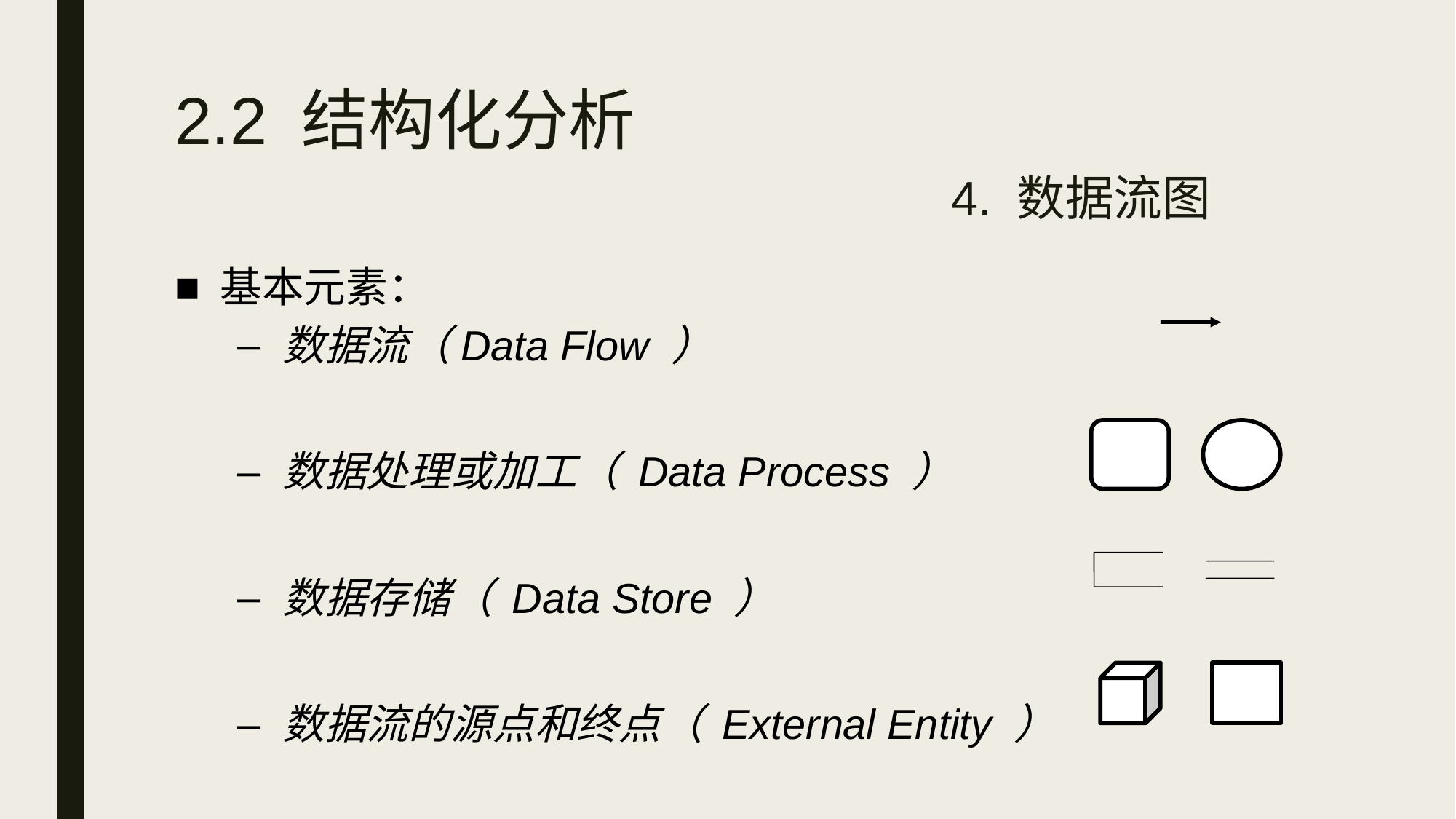

# 2.2 结构化分析 4. 数据流图
基本元素：
数据流（Data Flow ）

数据处理或加工（ Data Process ）

数据存储（ Data Store ）

数据流的源点和终点（ External Entity ）